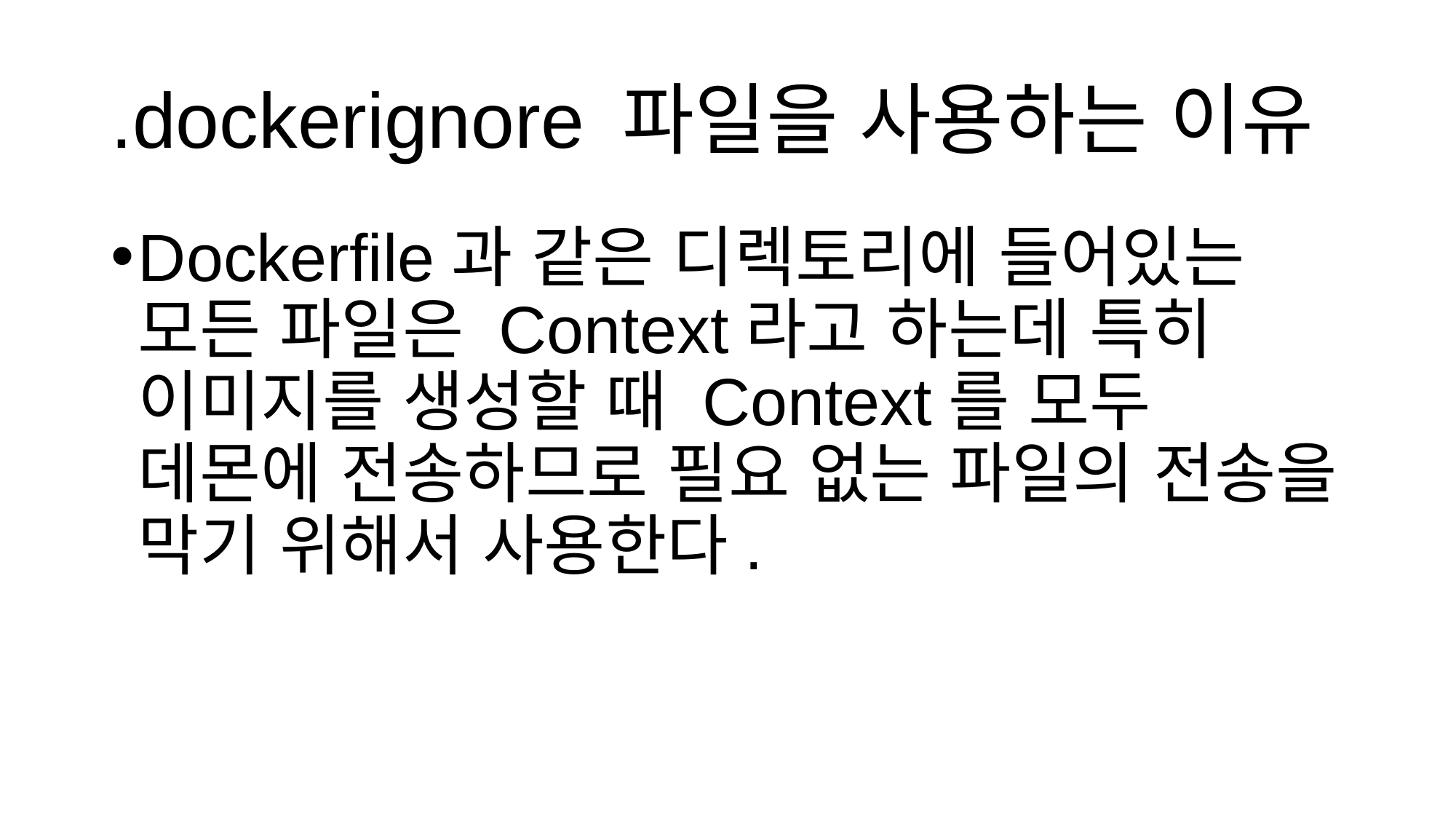

# .dockerignore 파일을 사용하는 이유
Dockerfile과 같은 디렉토리에 들어있는 모든 파일은 Context라고 하는데 특히 이미지를 생성할 때 Context를 모두 데몬에 전송하므로 필요 없는 파일의 전송을 막기 위해서 사용한다.